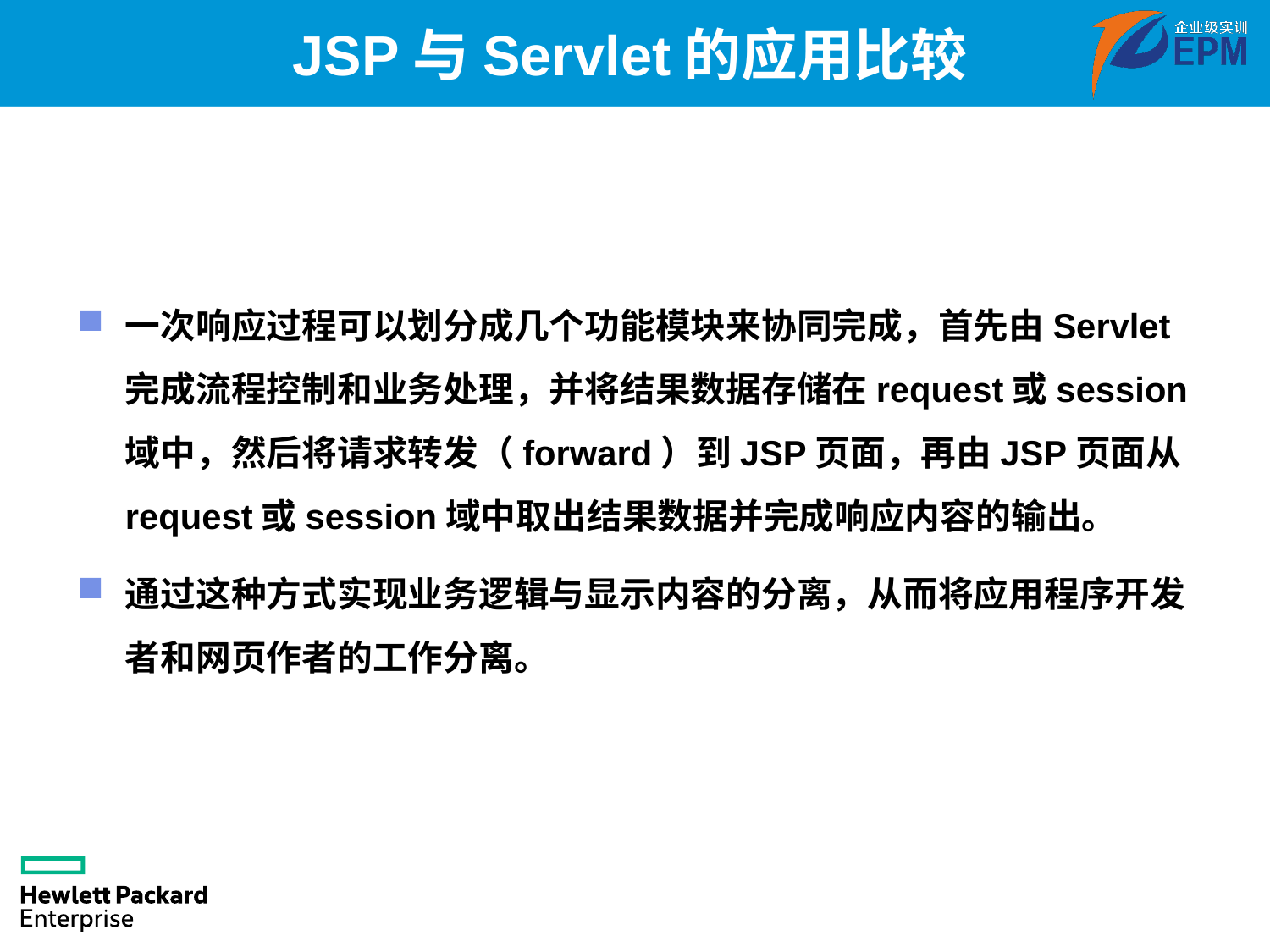

# JSP与Servlet的应用比较
一次响应过程可以划分成几个功能模块来协同完成，首先由Servlet完成流程控制和业务处理，并将结果数据存储在request或session域中，然后将请求转发（forward）到JSP页面，再由JSP页面从request或session域中取出结果数据并完成响应内容的输出。
通过这种方式实现业务逻辑与显示内容的分离，从而将应用程序开发者和网页作者的工作分离。